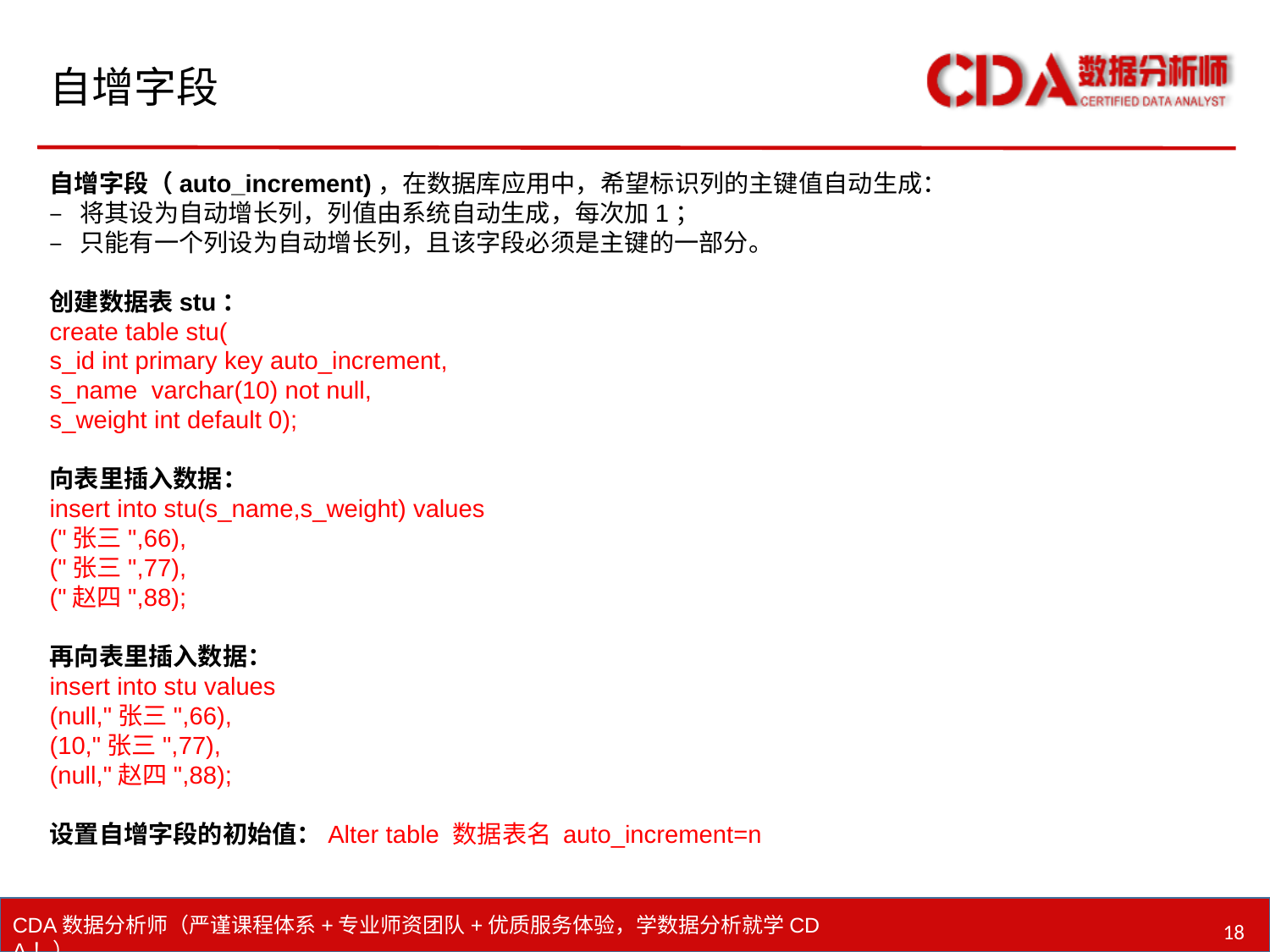

# 自增字段
自增字段（auto_increment)，在数据库应用中，希望标识列的主键值自动生成：
–  将其设为自动增长列，列值由系统自动生成，每次加1；
–  只能有一个列设为自动增长列，且该字段必须是主键的一部分。

创建数据表stu：
create table stu(
s_id int primary key auto_increment,
s_name  varchar(10) not null,
s_weight int default 0);

向表里插入数据：
insert into stu(s_name,s_weight) values
("张三",66),
("张三",77),
("赵四",88);

再向表里插入数据：
insert into stu values
(null,"张三",66),
(10,"张三",77),
(null,"赵四",88);

设置自增字段的初始值：Alter table 数据表名 auto_increment=n

18